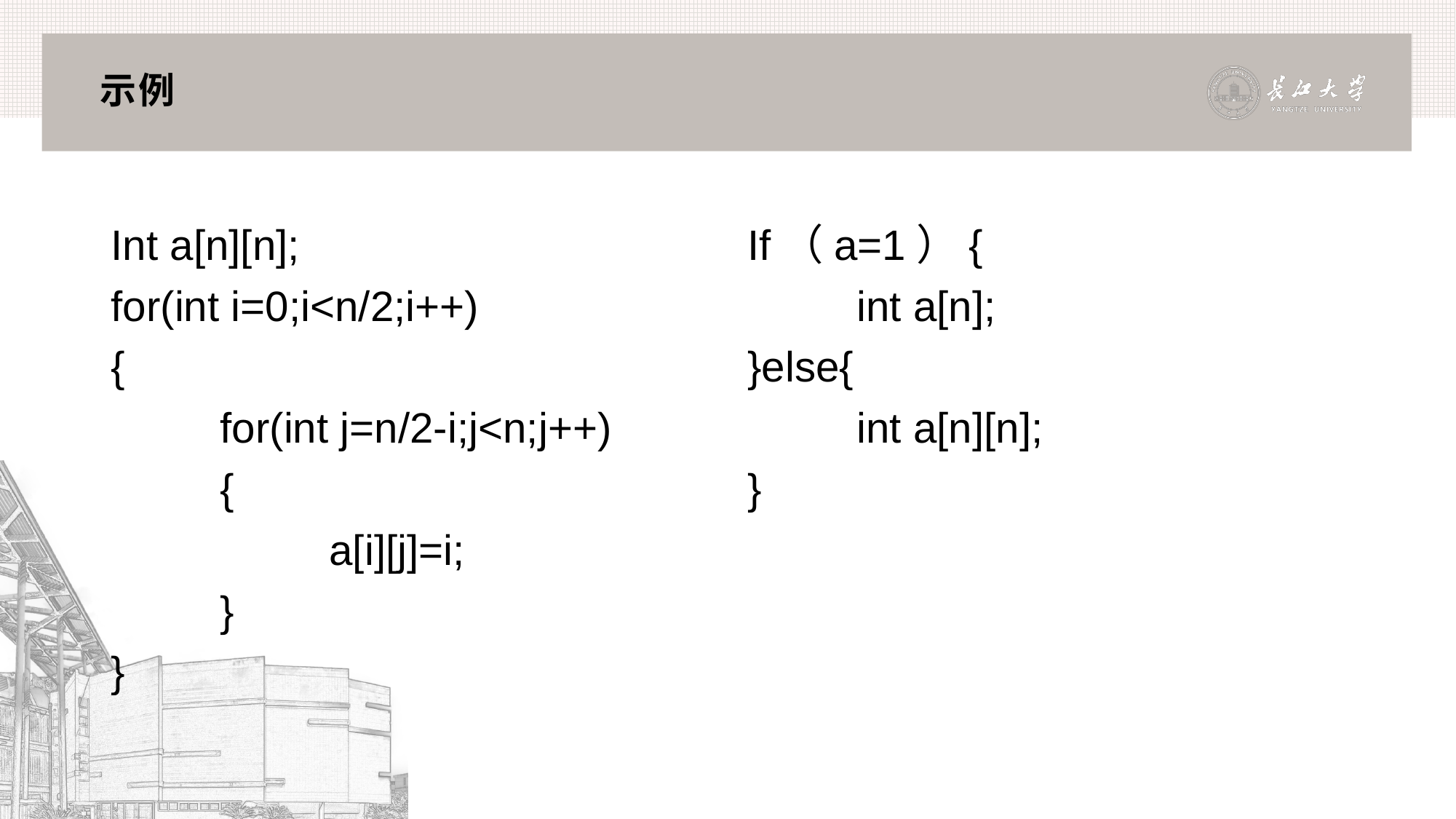

# 示例
Int a[n][n];
for(int i=0;i<n/2;i++)
{
	for(int j=n/2-i;j<n;j++)
	{
		a[i][j]=i;
	}
}
If（a=1）{
	int a[n];
}else{
	int a[n][n];
}